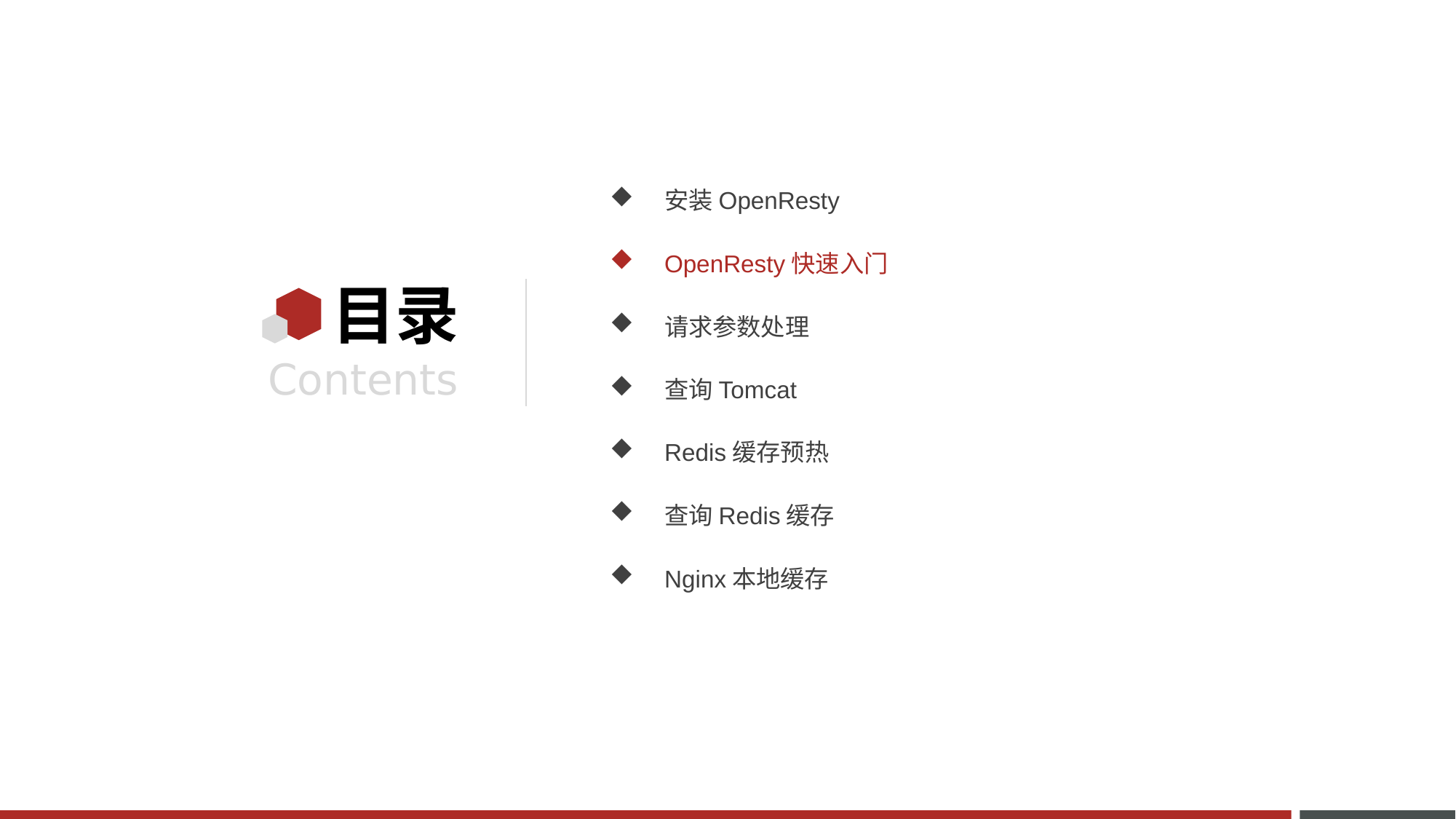

安装OpenResty
OpenResty快速入门
请求参数处理
查询Tomcat
Redis缓存预热
查询Redis缓存
Nginx本地缓存